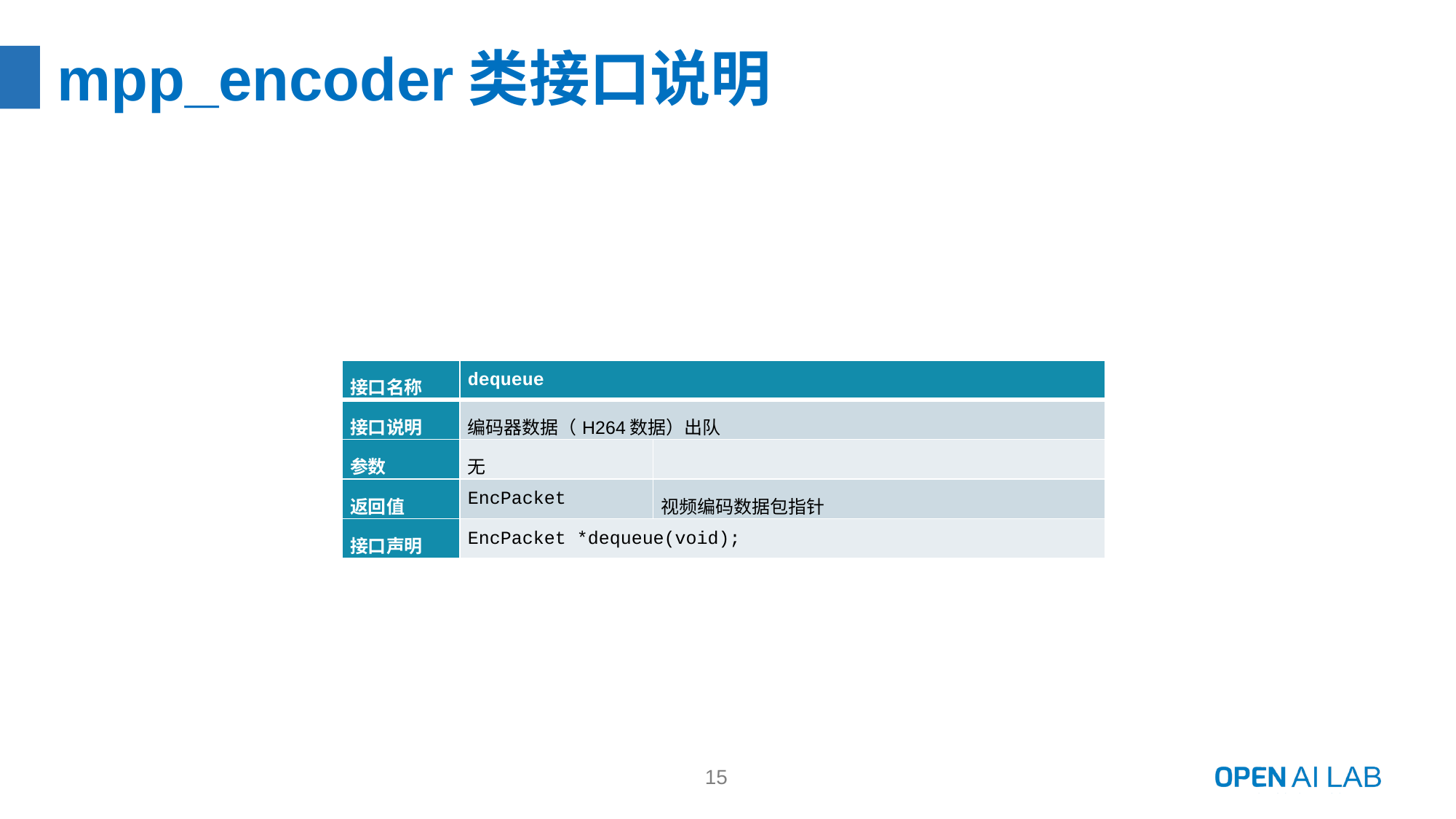

# mpp_encoder类接口说明

| 接口名称 | dequeue |  |
| --- | --- | --- |
| 接口说明 | 编码器数据（H264数据）出队 |  |
| 参数 | 无 |  |
| 返回值 | EncPacket | 视频编码数据包指针 |
| 接口声明 | EncPacket \*dequeue(void); |  |